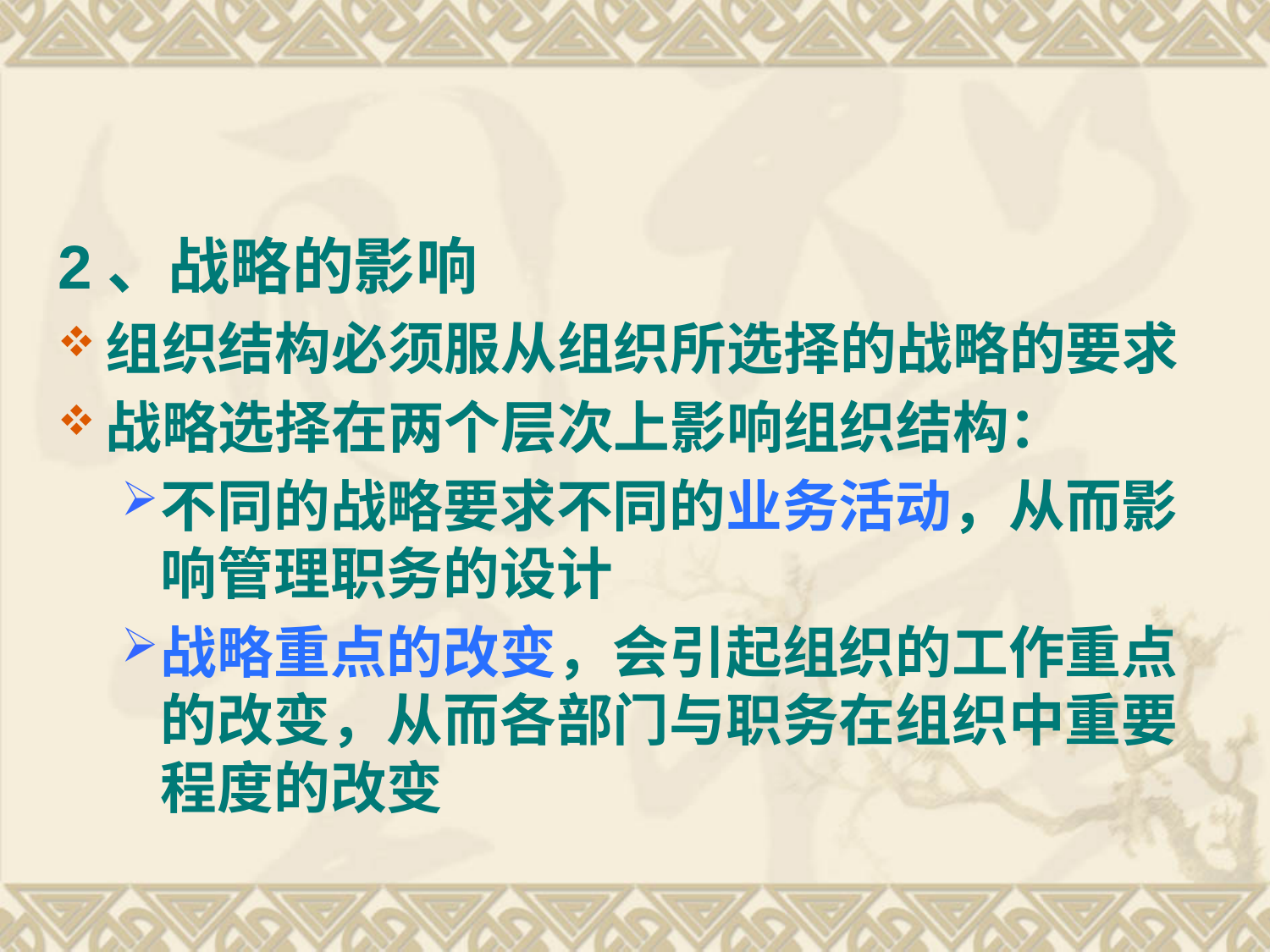

2、战略的影响
组织结构必须服从组织所选择的战略的要求
战略选择在两个层次上影响组织结构：
不同的战略要求不同的业务活动，从而影响管理职务的设计
战略重点的改变，会引起组织的工作重点的改变，从而各部门与职务在组织中重要程度的改变